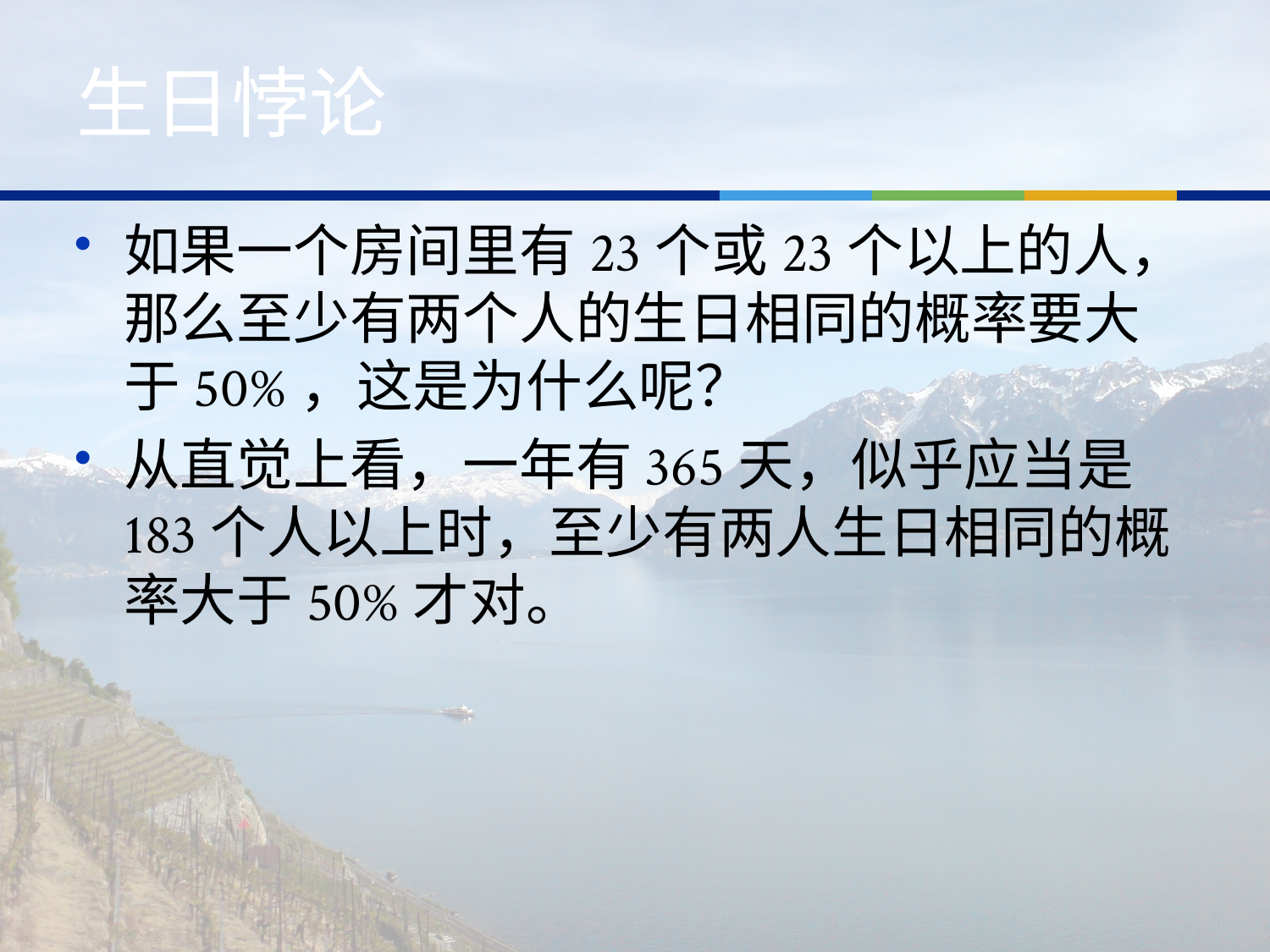

# 生日悖论
如果一个房间里有23个或23个以上的人，那么至少有两个人的生日相同的概率要大于50%，这是为什么呢？
从直觉上看，一年有365天，似乎应当是183个人以上时，至少有两人生日相同的概率大于50%才对。